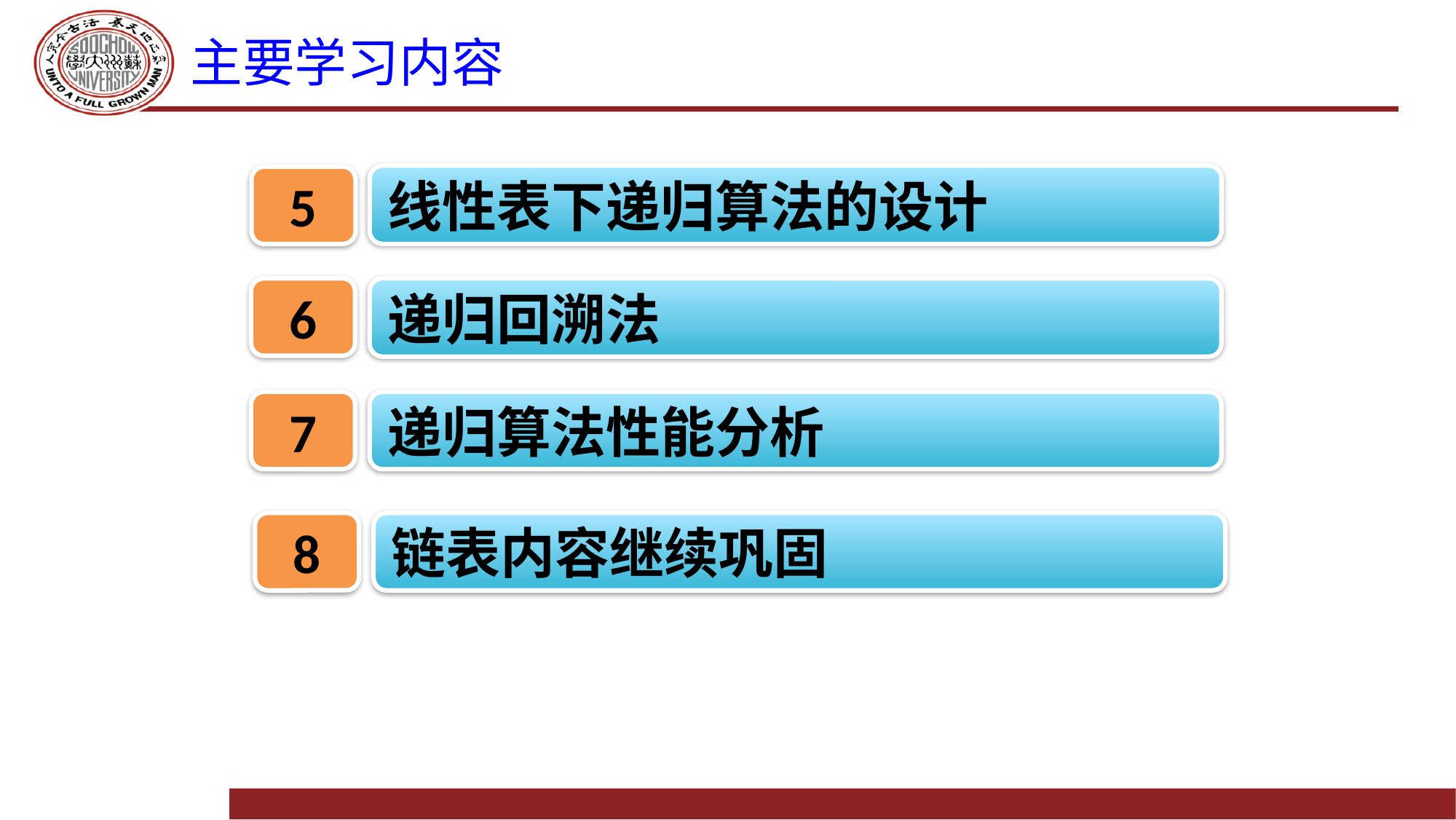

# 主要学习内容
线性表下递归算法的设计
5
6
递归回溯法
7
递归算法性能分析
8
链表内容继续巩固